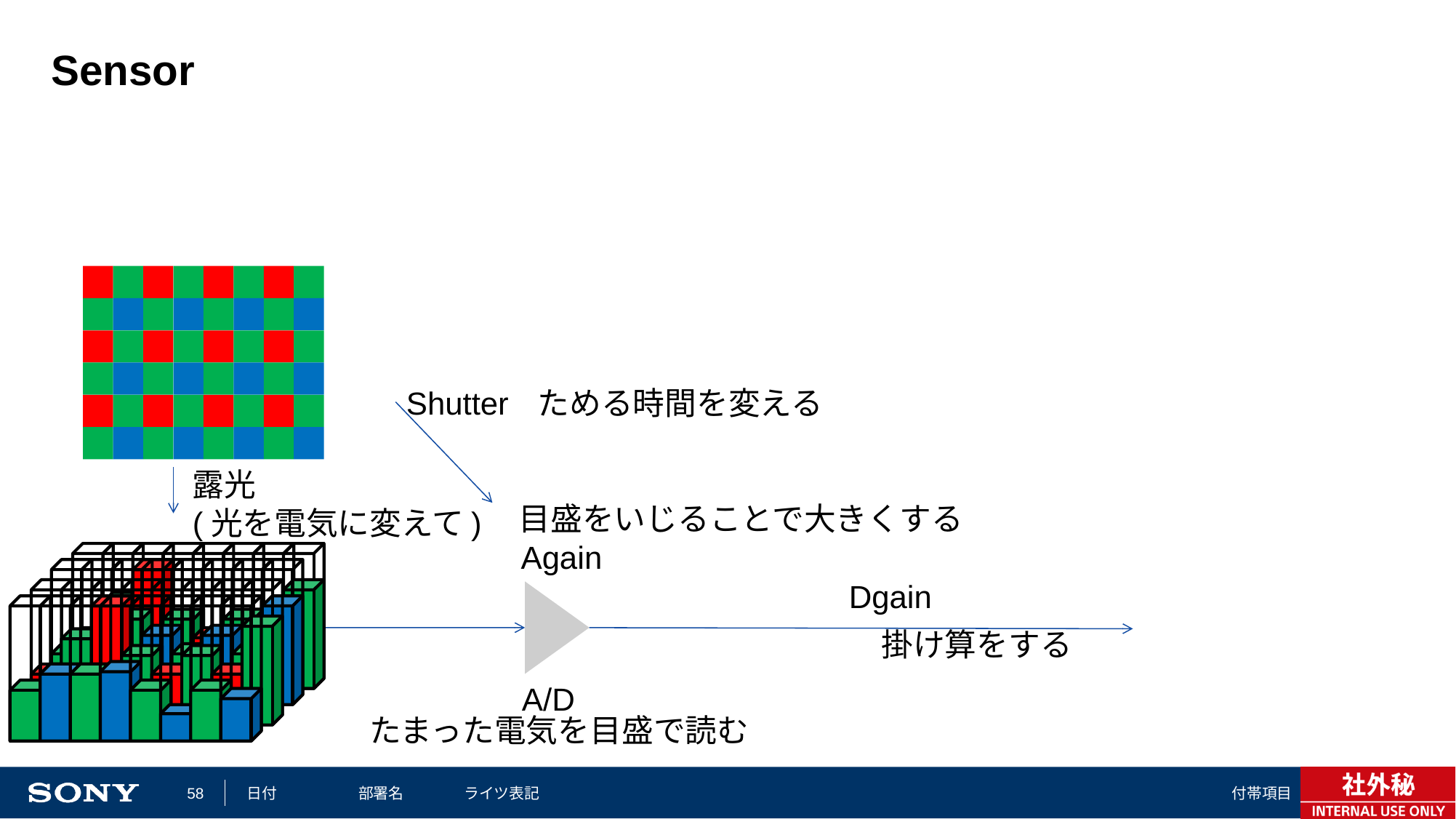

# Sensor

Shutter
ためる時間を変える

露光
(光を電気に変えて)
目盛をいじることで大きくする
Again

Dgain

掛け算をする

A/D

たまった電気を目盛で読む